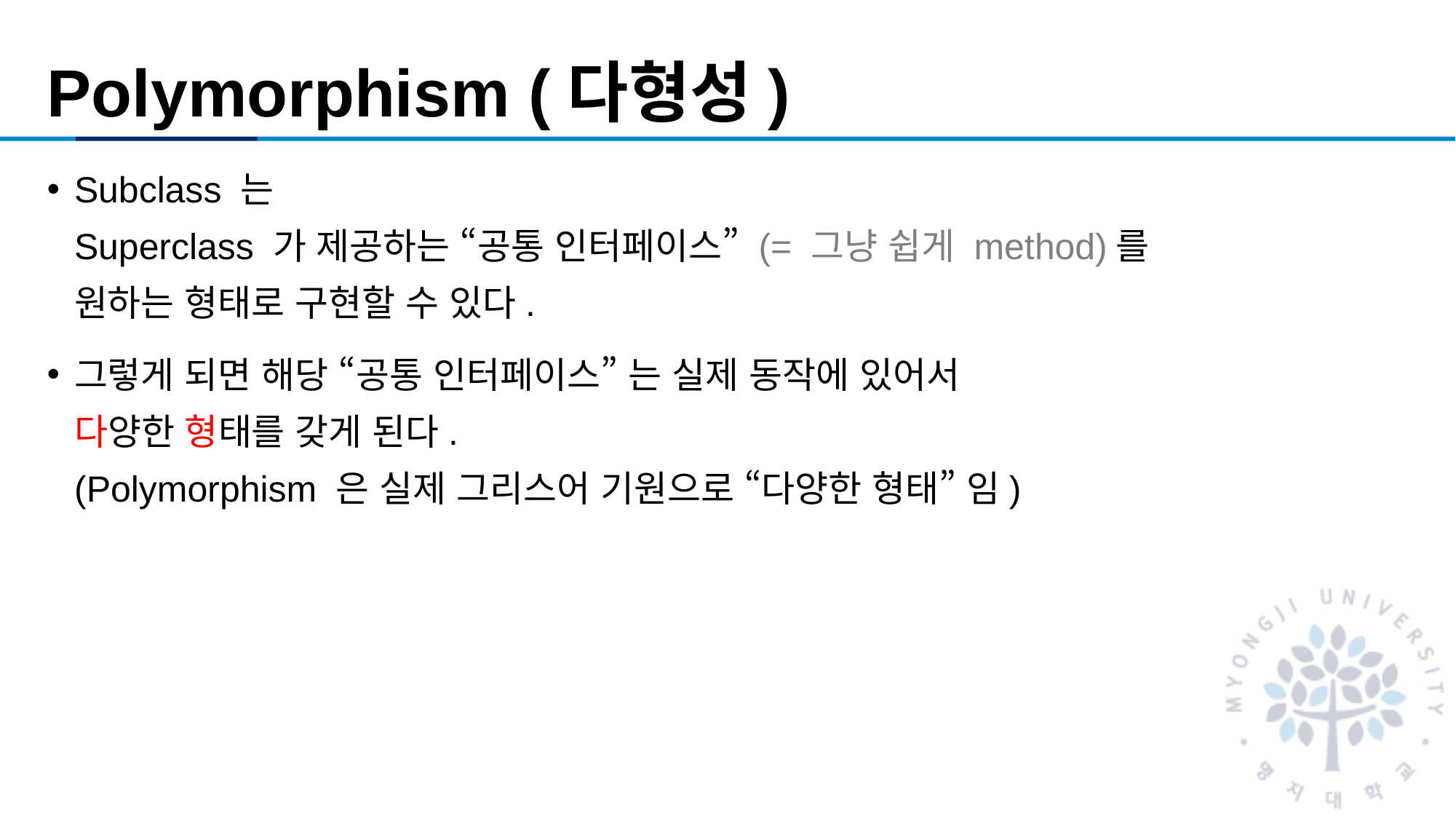

# Polymorphism (다형성)
Subclass 는
Superclass 가 제공하는 “공통 인터페이스” (= 그냥 쉽게 method)를
원하는 형태로 구현할 수 있다.
그렇게 되면 해당 “공통 인터페이스” 는 실제 동작에 있어서
다양한 형태를 갖게 된다.
(Polymorphism 은 실제 그리스어 기원으로 “다양한 형태” 임)